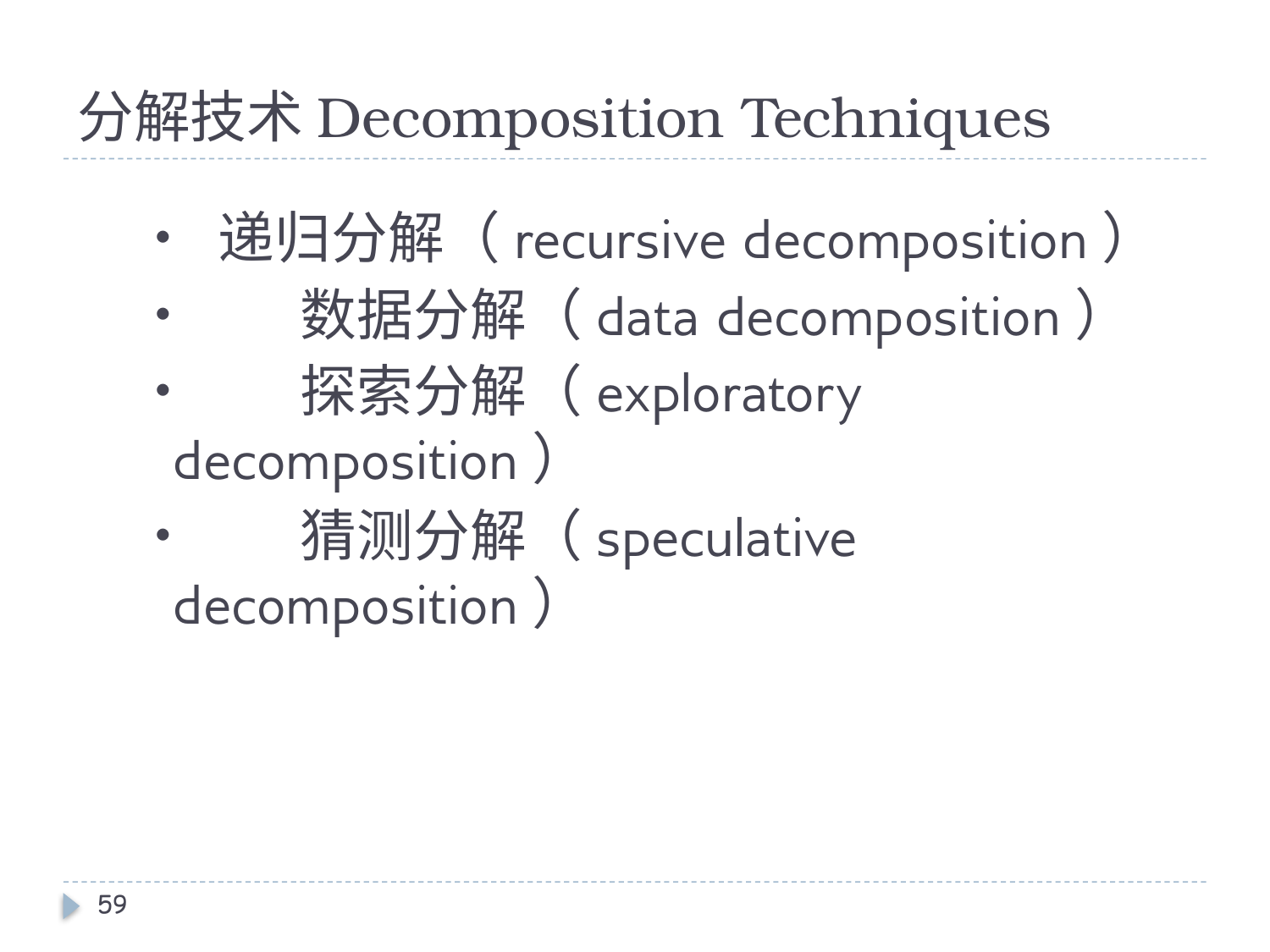

# 分解技术Decomposition Techniques
• 递归分解（recursive decomposition）
•	数据分解（data decomposition）
•	探索分解（exploratory decomposition）
•	猜测分解（speculative decomposition）
59